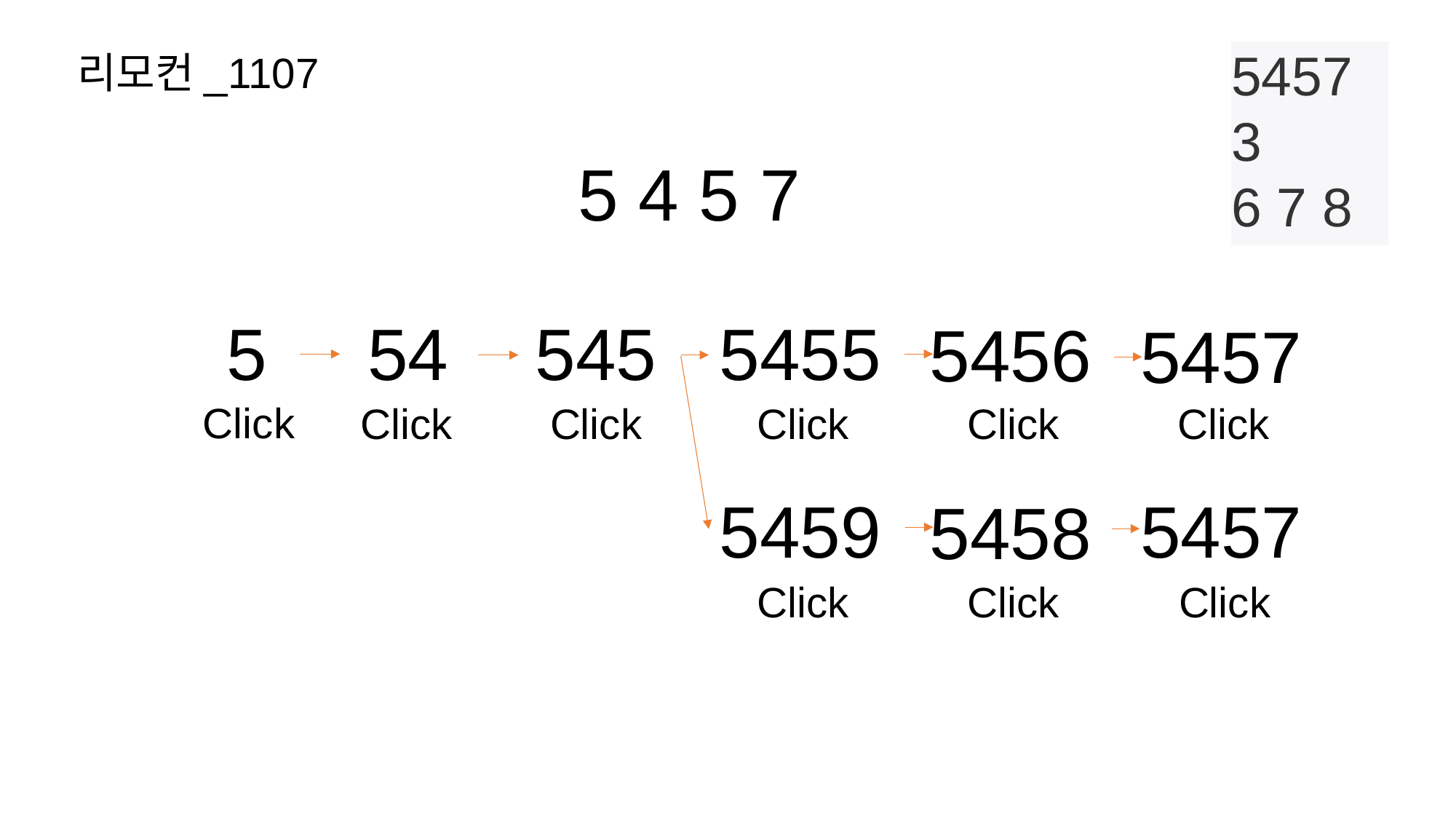

리모컨_1107
5457
3
6 7 8
5 4 5 7
54
545
5455
5
5456
5457
Click
Click
Click
Click
Click
Click
5457
5459
5458
Click
Click
Click